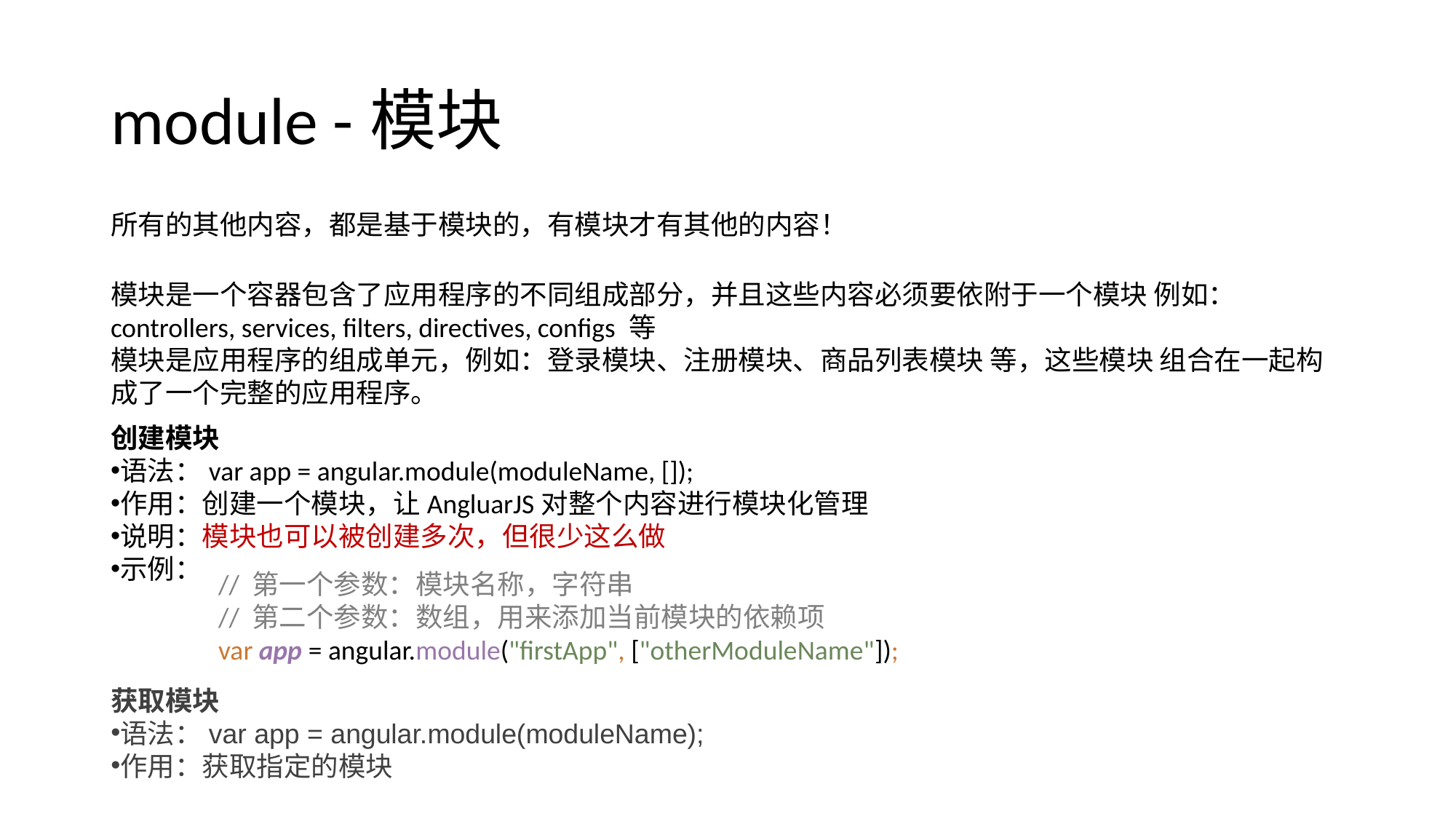

# module -模块
所有的其他内容，都是基于模块的，有模块才有其他的内容！
模块是一个容器包含了应用程序的不同组成部分，并且这些内容必须要依附于一个模块 例如：controllers, services, filters, directives, configs 等
模块是应用程序的组成单元，例如：登录模块、注册模块、商品列表模块 等，这些模块 组合在一起构成了一个完整的应用程序。
创建模块
语法：var app = angular.module(moduleName, []);
作用：创建一个模块，让AngluarJS对整个内容进行模块化管理
说明：模块也可以被创建多次，但很少这么做
示例：
// 第一个参数：模块名称，字符串
// 第二个参数：数组，用来添加当前模块的依赖项
var app = angular.module("firstApp", ["otherModuleName"]);
获取模块
语法：var app = angular.module(moduleName);
作用：获取指定的模块